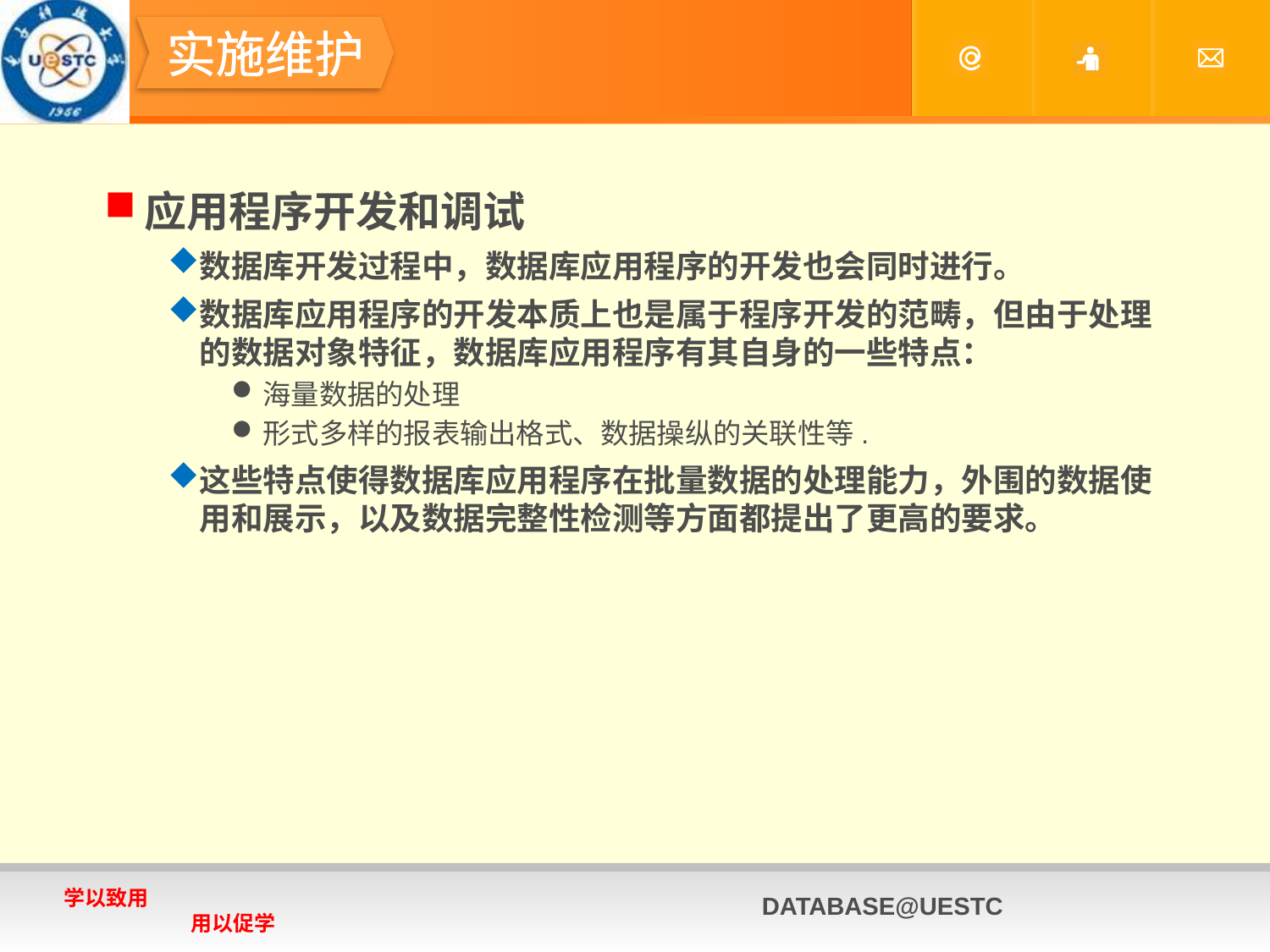

#
实施维护
应用程序开发和调试
数据库开发过程中，数据库应用程序的开发也会同时进行。
数据库应用程序的开发本质上也是属于程序开发的范畴，但由于处理的数据对象特征，数据库应用程序有其自身的一些特点：
海量数据的处理
形式多样的报表输出格式、数据操纵的关联性等.
这些特点使得数据库应用程序在批量数据的处理能力，外围的数据使用和展示，以及数据完整性检测等方面都提出了更高的要求。